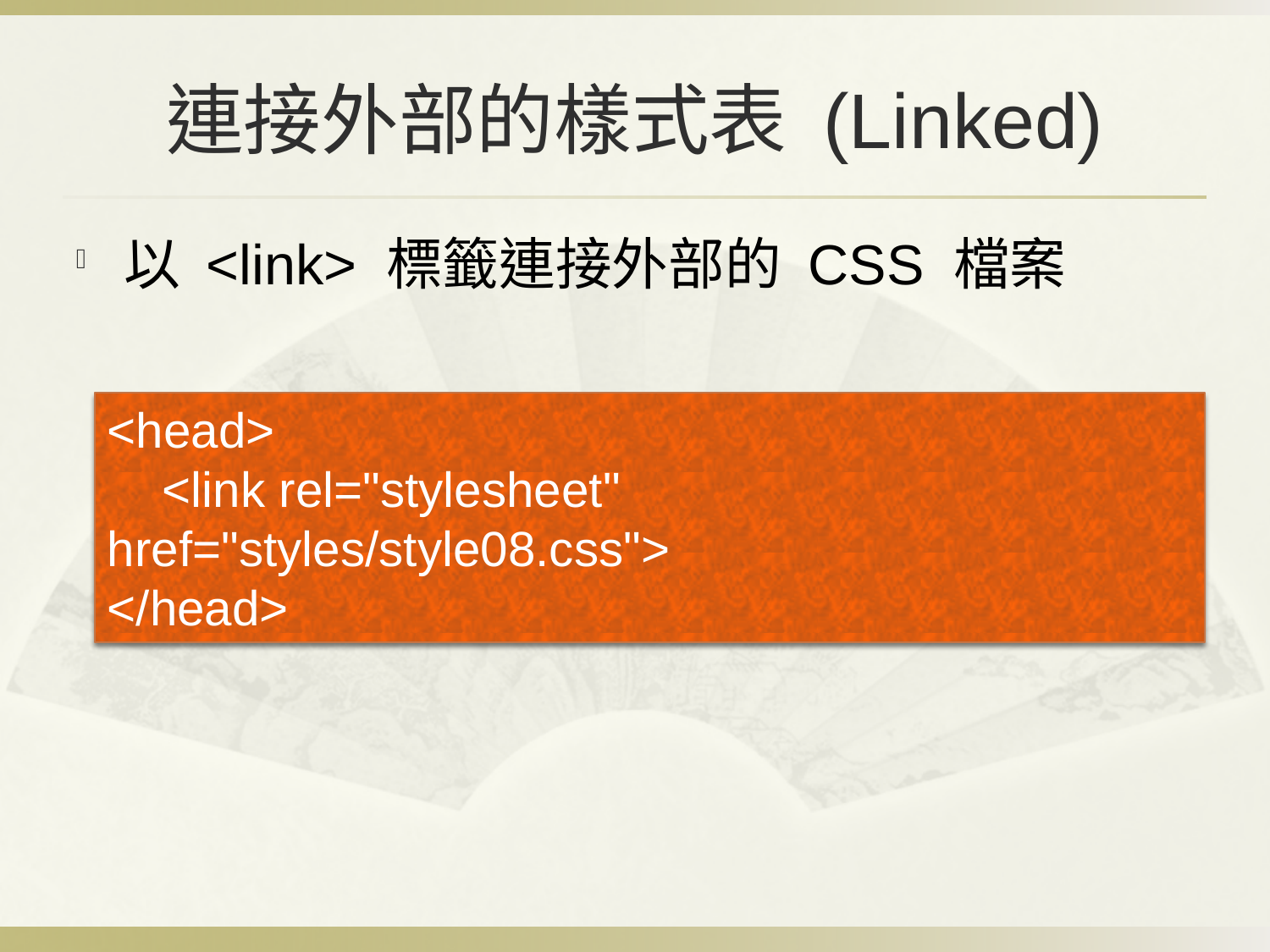

# 連接外部的樣式表 (Linked)
以 <link> 標籤連接外部的 CSS 檔案

<head>
    <link rel="stylesheet" href="styles/style08.css">
</head>